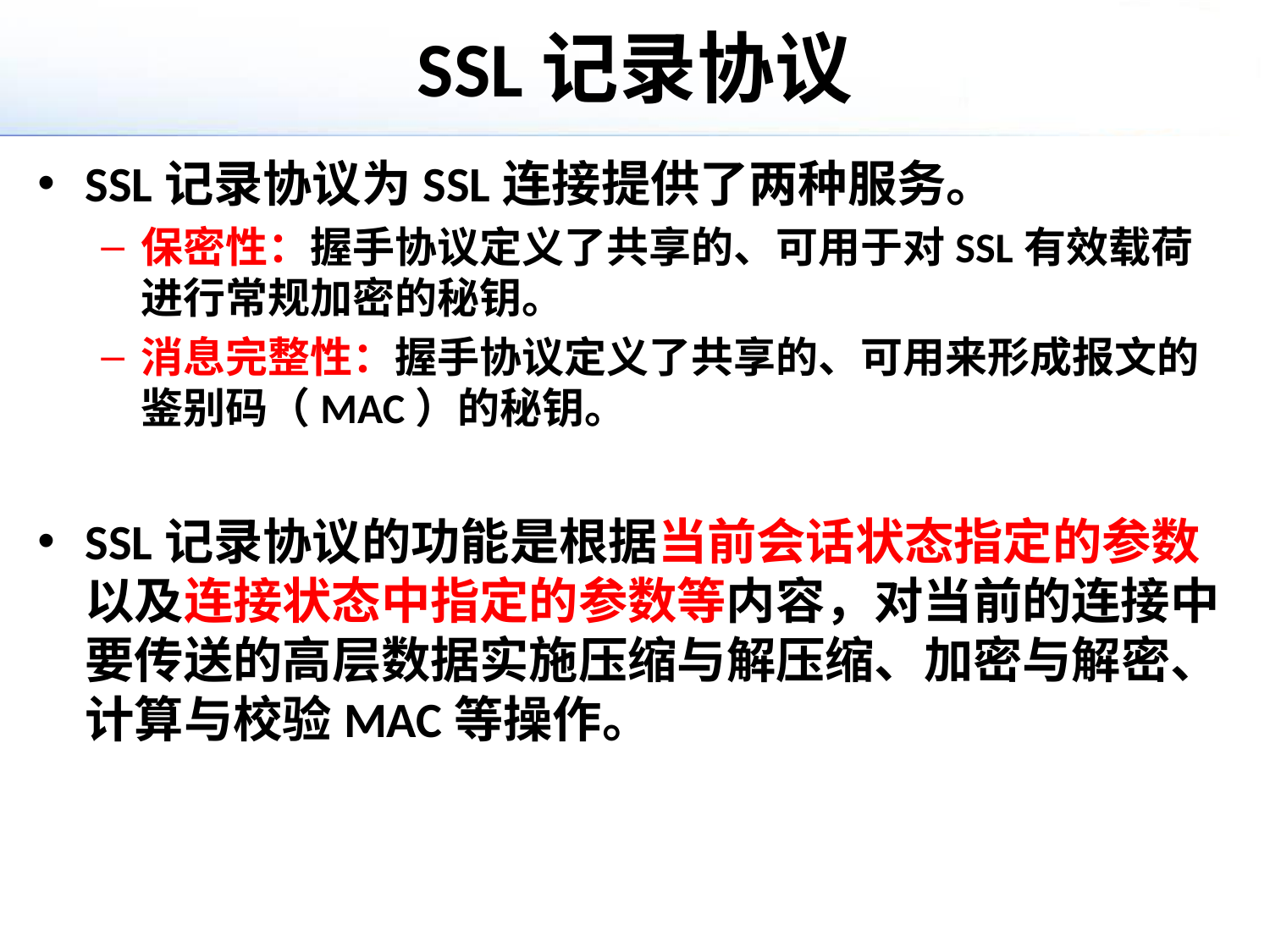

# SSL记录协议
SSL记录协议为SSL连接提供了两种服务。
保密性：握手协议定义了共享的、可用于对SSL有效载荷进行常规加密的秘钥。
消息完整性：握手协议定义了共享的、可用来形成报文的鉴别码（MAC）的秘钥。

SSL记录协议的功能是根据当前会话状态指定的参数以及连接状态中指定的参数等内容，对当前的连接中要传送的高层数据实施压缩与解压缩、加密与解密、计算与校验MAC等操作。